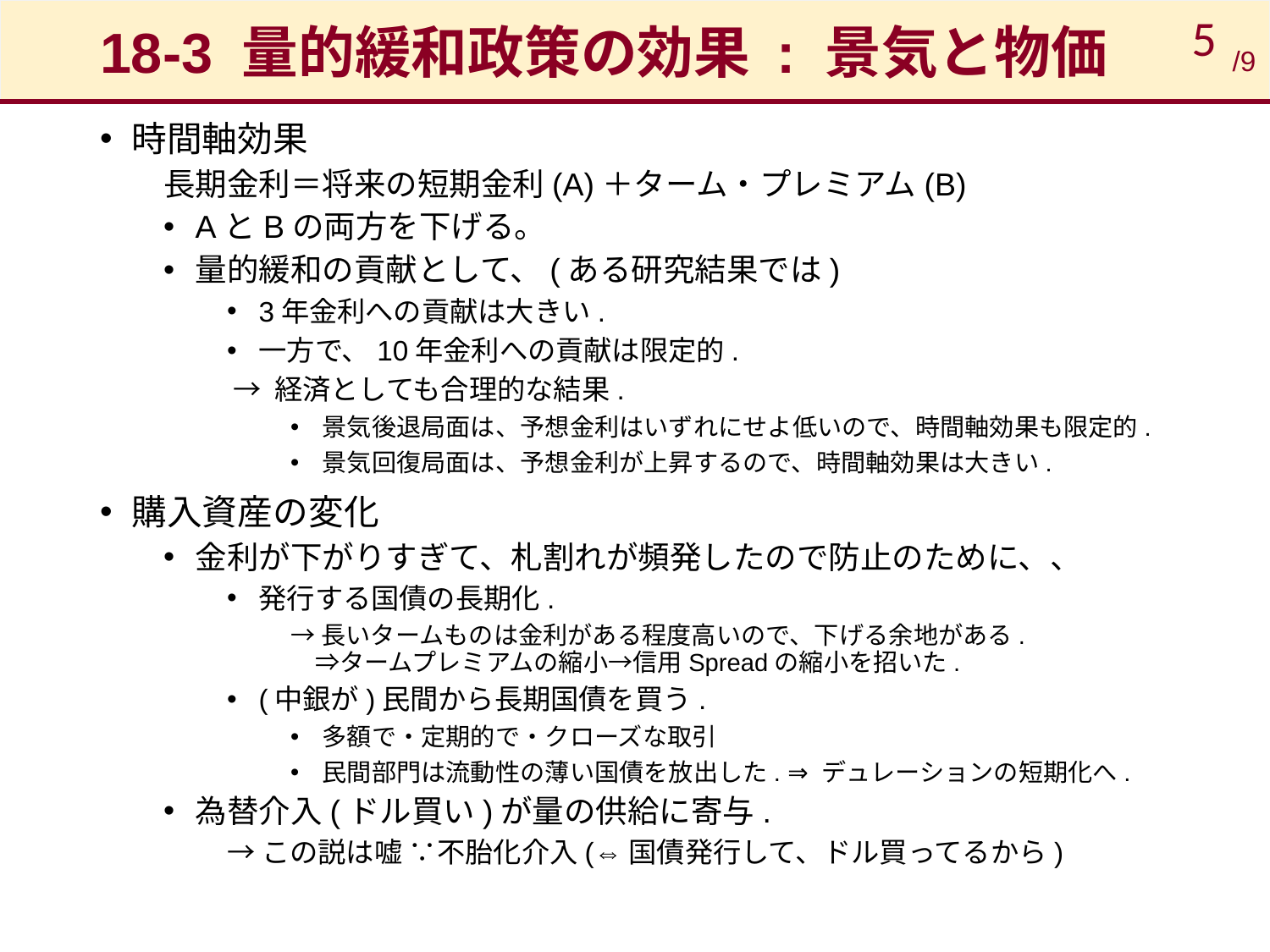

# 18-3 量的緩和政策の効果 : 景気と物価
5
/9
時間軸効果
長期金利＝将来の短期金利(A)＋ターム・プレミアム(B)
AとBの両方を下げる。
量的緩和の貢献として、(ある研究結果では)
3年金利への貢献は大きい.
一方で、10年金利への貢献は限定的.
 → 経済としても合理的な結果.
景気後退局面は、予想金利はいずれにせよ低いので、時間軸効果も限定的.
景気回復局面は、予想金利が上昇するので、時間軸効果は大きい.
購入資産の変化
金利が下がりすぎて、札割れが頻発したので防止のために、、
発行する国債の長期化.
→長いタームものは金利がある程度高いので、下げる余地がある.
　⇒タームプレミアムの縮小→信用Spreadの縮小を招いた.
(中銀が)民間から長期国債を買う.
多額で・定期的で・クローズな取引
民間部門は流動性の薄い国債を放出した. ⇒ デュレーションの短期化へ.
為替介入(ドル買い)が量の供給に寄与.
→この説は嘘 ∵不胎化介入(⇔国債発行して、ドル買ってるから)